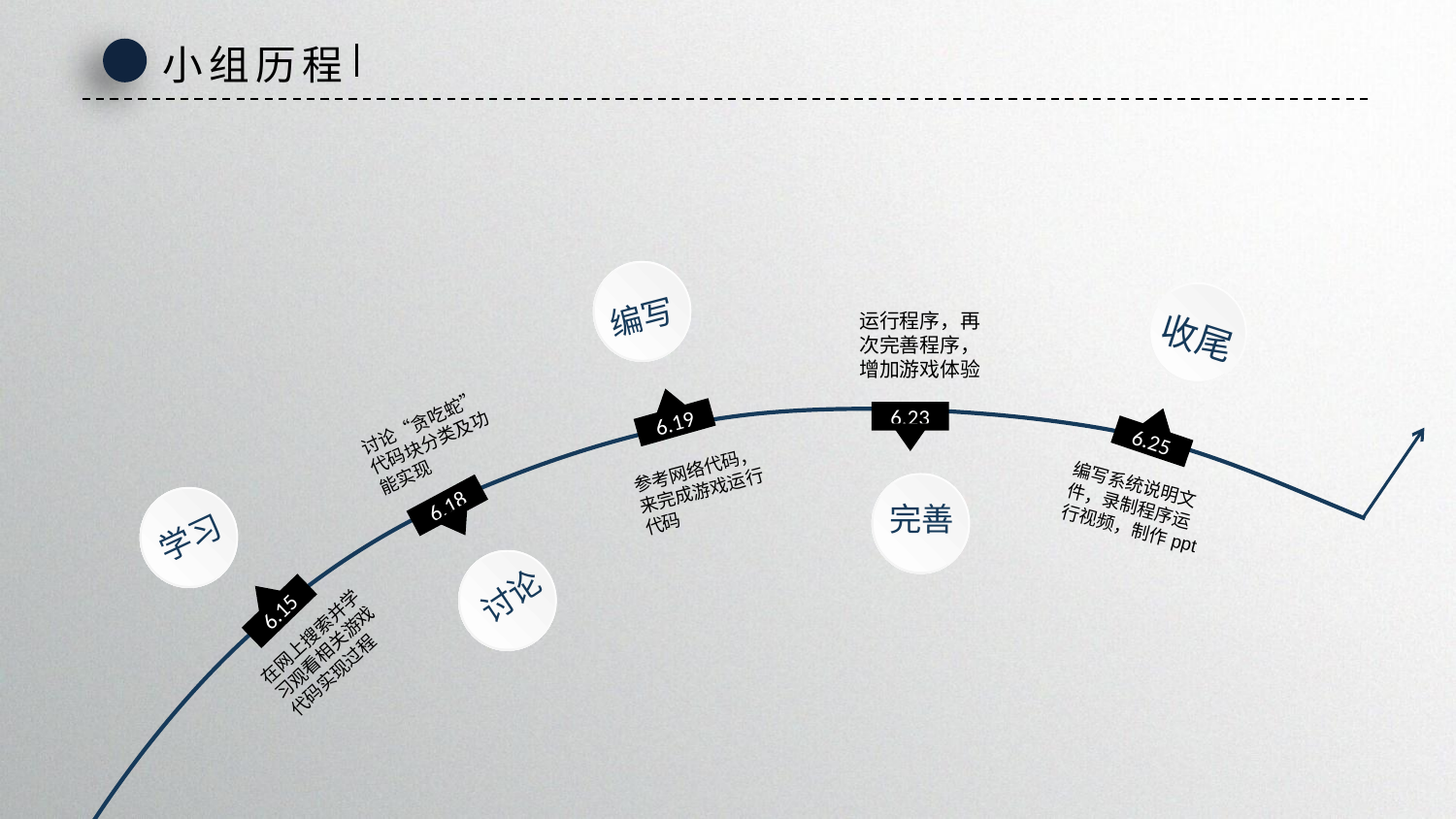

小组历程

编写

收尾
运行程序，再次完善程序，增加游戏体验

6.19
讨论“贪吃蛇”代码块分类及功能实现

6.23

6.25

参考网络代码，来完成游戏运行代码
编写系统说明文件，录制程序运行视频，制作ppt

完善

学习

6.18

讨论

6.15
在网上搜索并学习观看相关游戏代码实现过程